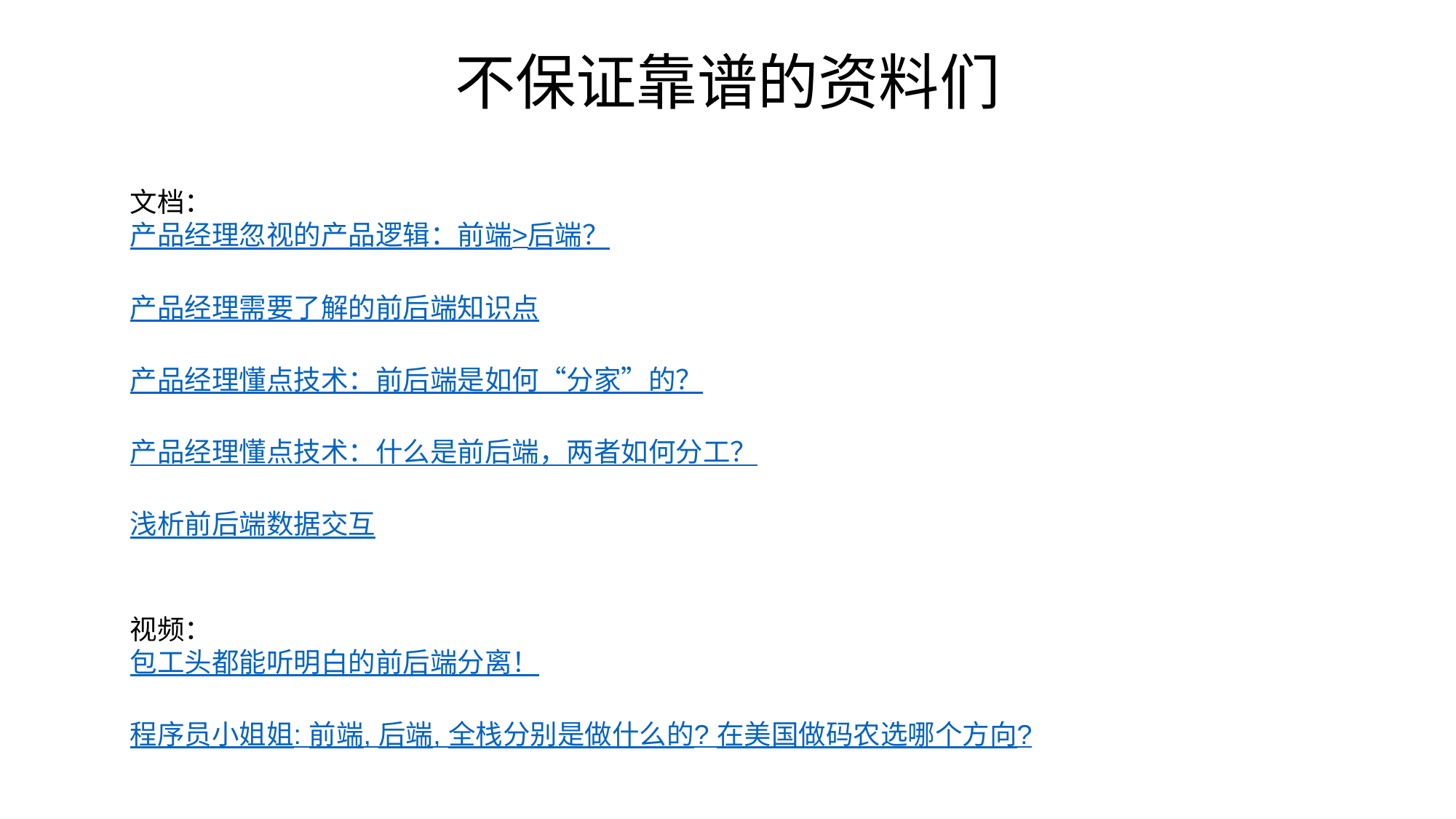

不保证靠谱的资料们
文档：
产品经理忽视的产品逻辑：前端>后端？

产品经理需要了解的前后端知识点

产品经理懂点技术：前后端是如何“分家”的？

产品经理懂点技术：什么是前后端，两者如何分工？

浅析前后端数据交互

视频：
包工头都能听明白的前后端分离！

程序员小姐姐: 前端, 后端, 全栈分别是做什么的? 在美国做码农选哪个方向?